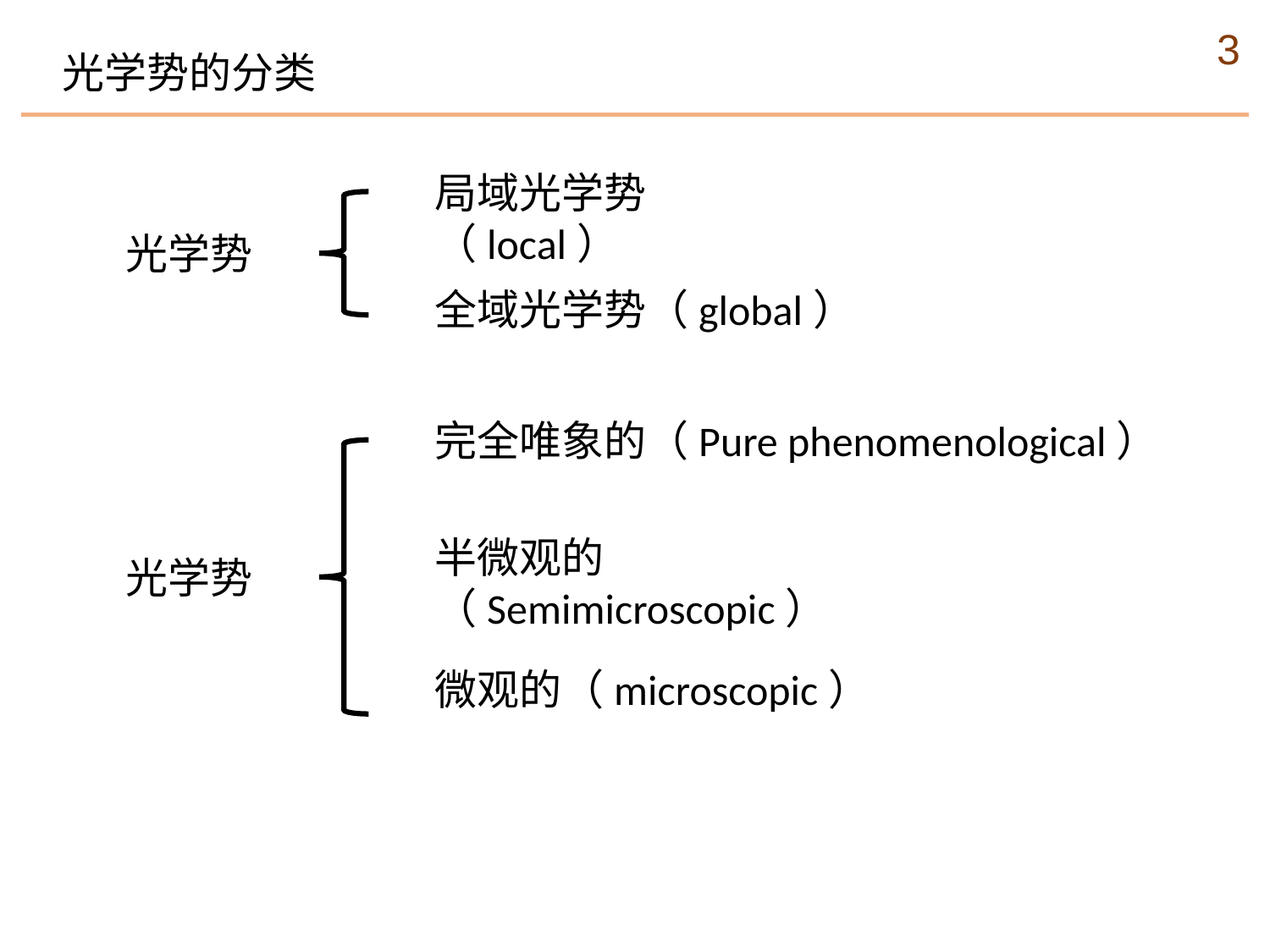

3
光学势的分类
局域光学势（local）

光学势
全域光学势（global）
完全唯象的（Pure phenomenological）

半微观的（Semimicroscopic）
光学势
微观的（microscopic）